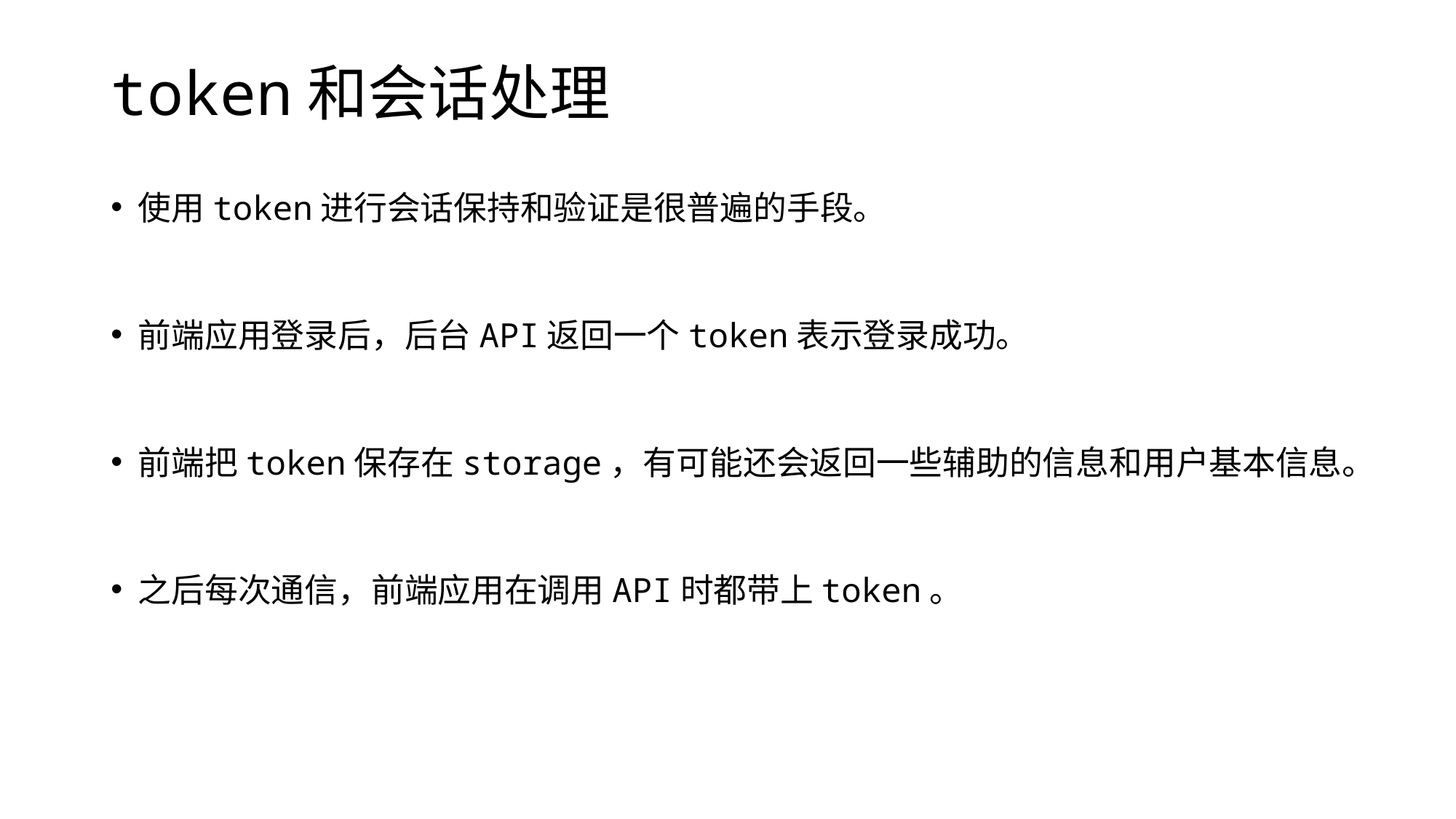

# token和会话处理
使用token进行会话保持和验证是很普遍的手段。

前端应用登录后，后台API返回一个token表示登录成功。

前端把token保存在storage，有可能还会返回一些辅助的信息和用户基本信息。

之后每次通信，前端应用在调用API时都带上token。